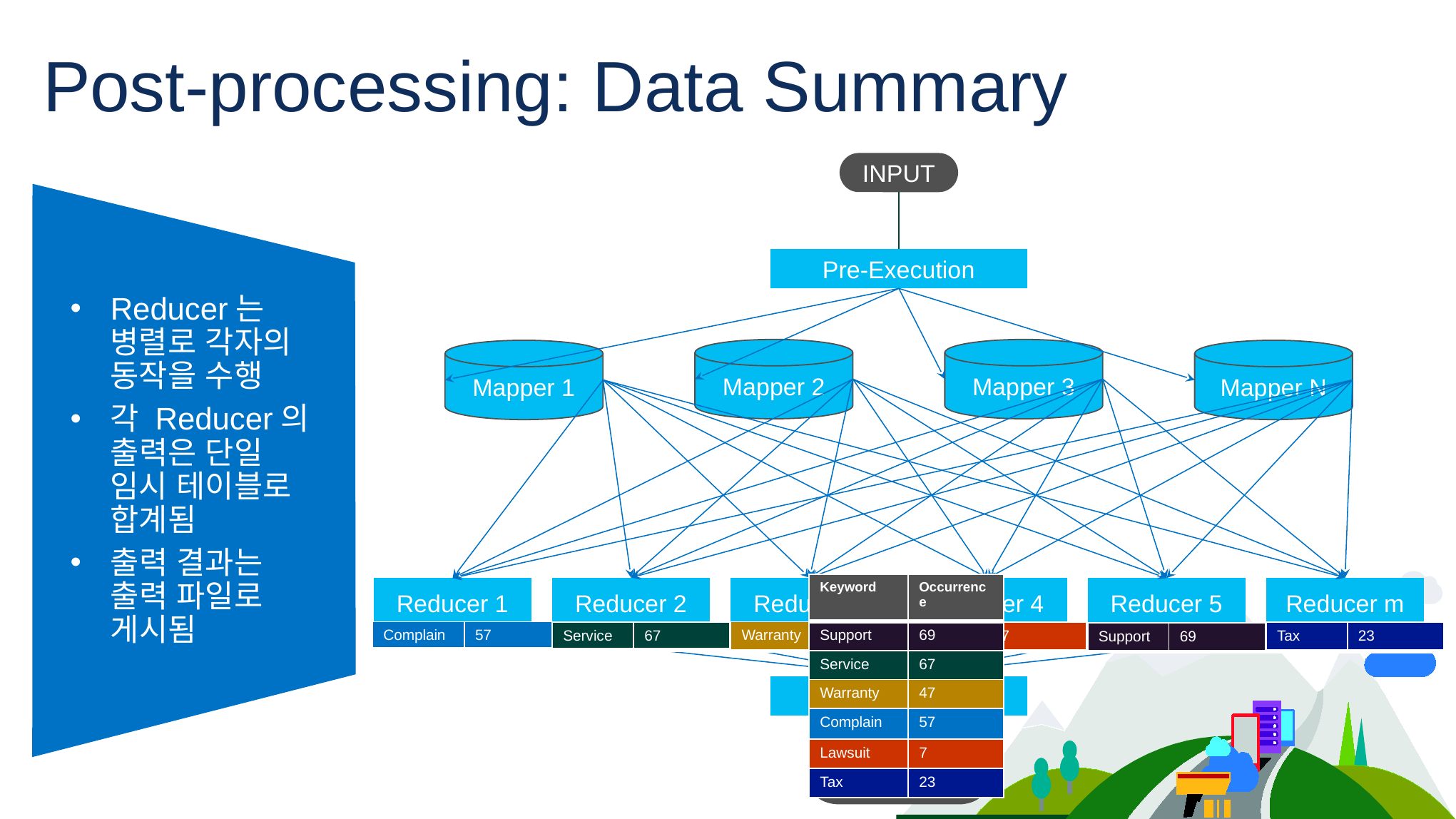

# Post-processing: Data Summary
INPUT
Reducer는 병렬로 각자의 동작을 수행
각 Reducer의 출력은 단일 임시 테이블로 합계됨
출력 결과는 출력 파일로 게시됨
Pre-Execution
Mapper 2
Mapper 3
Mapper 1
Mapper N
| Keyword | Occurrence |
| --- | --- |
| Support | 69 |
| Service | 67 |
| Warranty | 47 |
| Complain | 57 |
| Lawsuit | 7 |
| Tax | 23 |
Reducer 2
Reducer 3
Reducer m
Reducer 1
Reducer 4
Reducer 5
| Complain | 57 |
| --- | --- |
| Warranty | 47 |
| --- | --- |
| Tax | 23 |
| --- | --- |
| Service | 67 |
| --- | --- |
| Lawsuit | 7 |
| --- | --- |
| Support | 69 |
| --- | --- |
Data Summary
OUTPUT